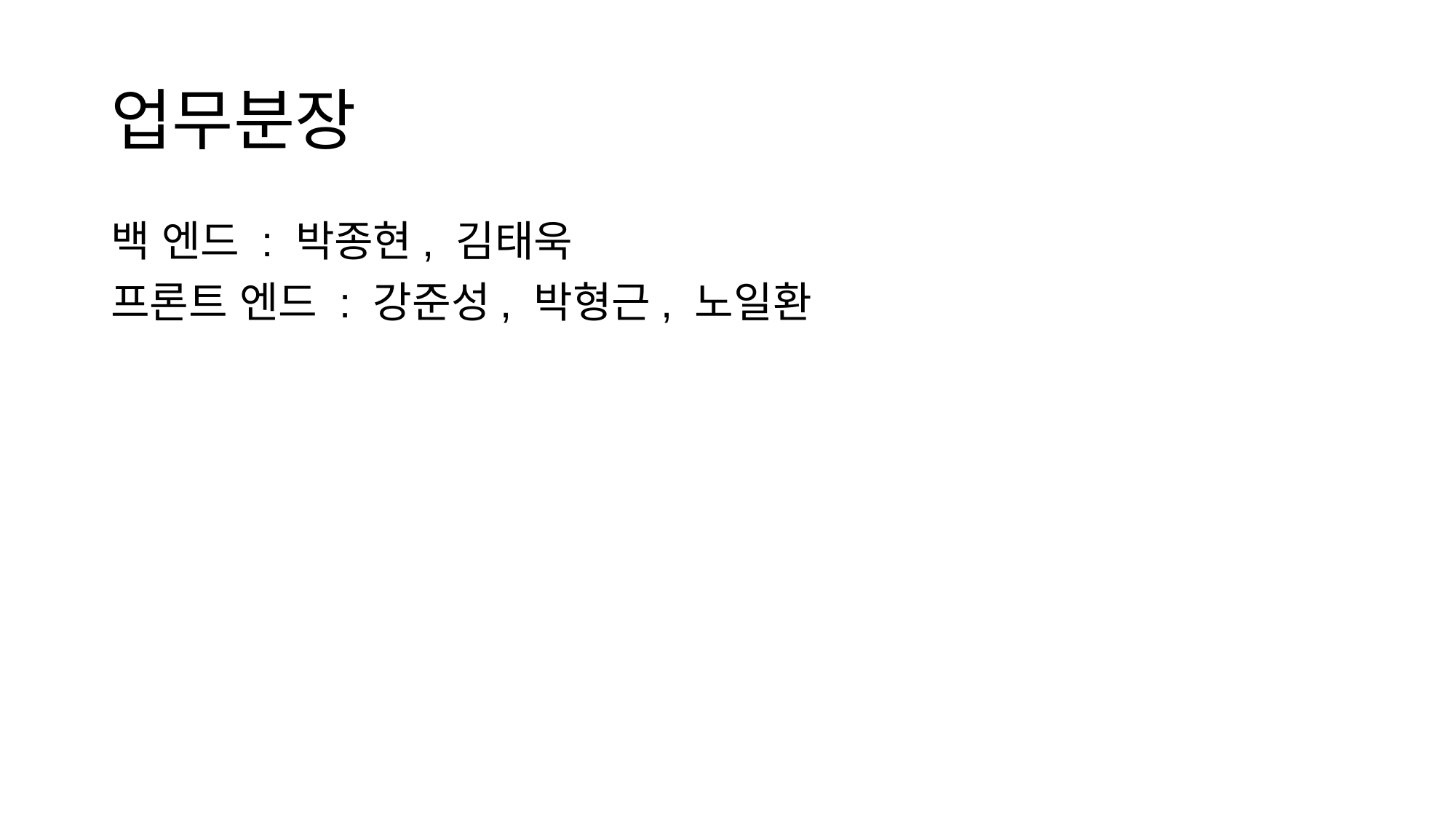

# 업무분장
백 엔드 : 박종현, 김태욱
프론트 엔드 : 강준성, 박형근, 노일환